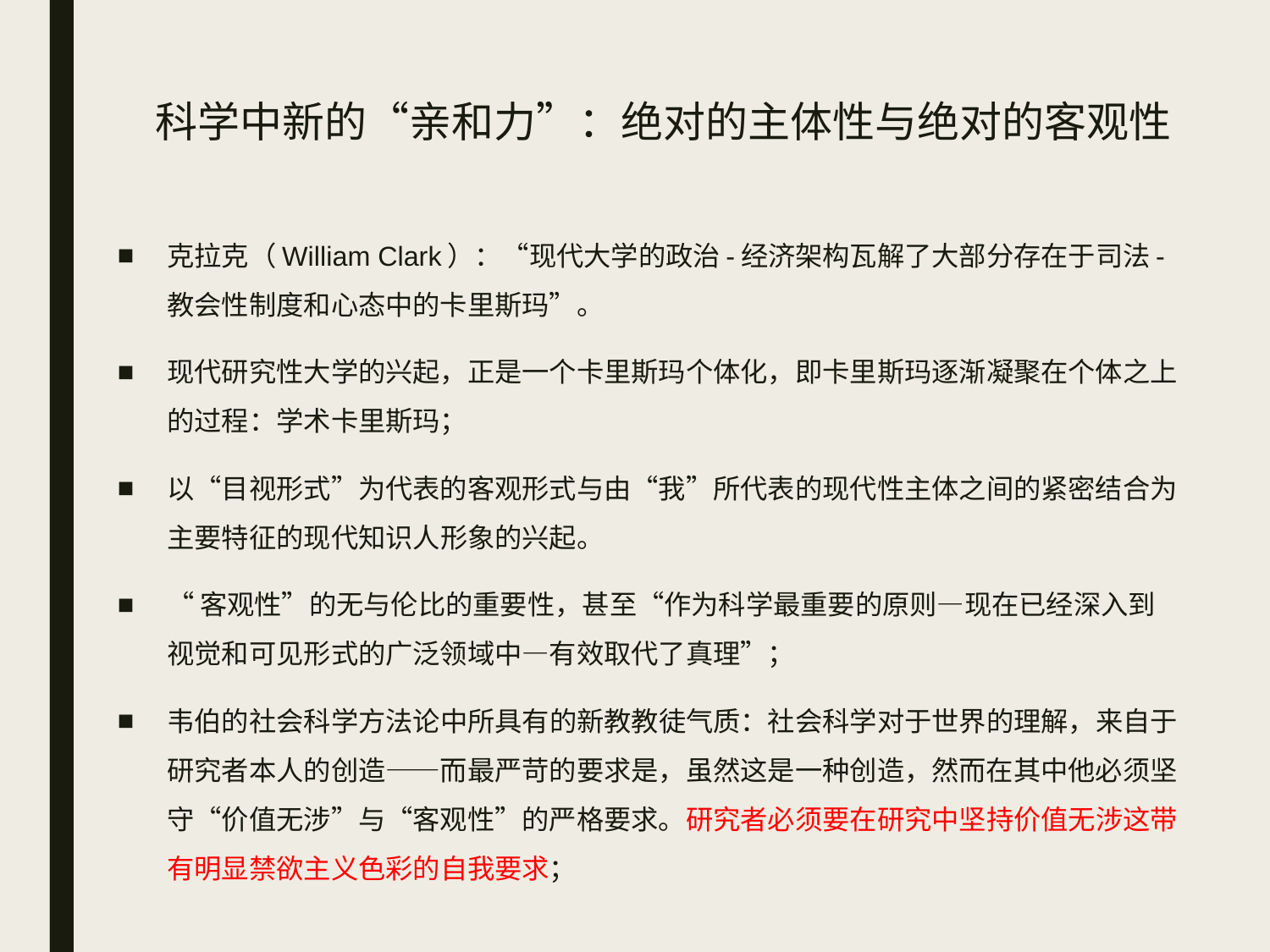

# 科学中新的“亲和力”：绝对的主体性与绝对的客观性
克拉克（William Clark）：“现代大学的政治-经济架构瓦解了大部分存在于司法-教会性制度和心态中的卡里斯玛”。
现代研究性大学的兴起，正是一个卡里斯玛个体化，即卡里斯玛逐渐凝聚在个体之上的过程：学术卡里斯玛；
以“目视形式”为代表的客观形式与由“我”所代表的现代性主体之间的紧密结合为主要特征的现代知识人形象的兴起。
“客观性”的无与伦比的重要性，甚至“作为科学最重要的原则—现在已经深入到视觉和可见形式的广泛领域中—有效取代了真理”；
韦伯的社会科学方法论中所具有的新教教徒气质：社会科学对于世界的理解，来自于研究者本人的创造——而最严苛的要求是，虽然这是一种创造，然而在其中他必须坚守“价值无涉”与“客观性”的严格要求。研究者必须要在研究中坚持价值无涉这带有明显禁欲主义色彩的自我要求；